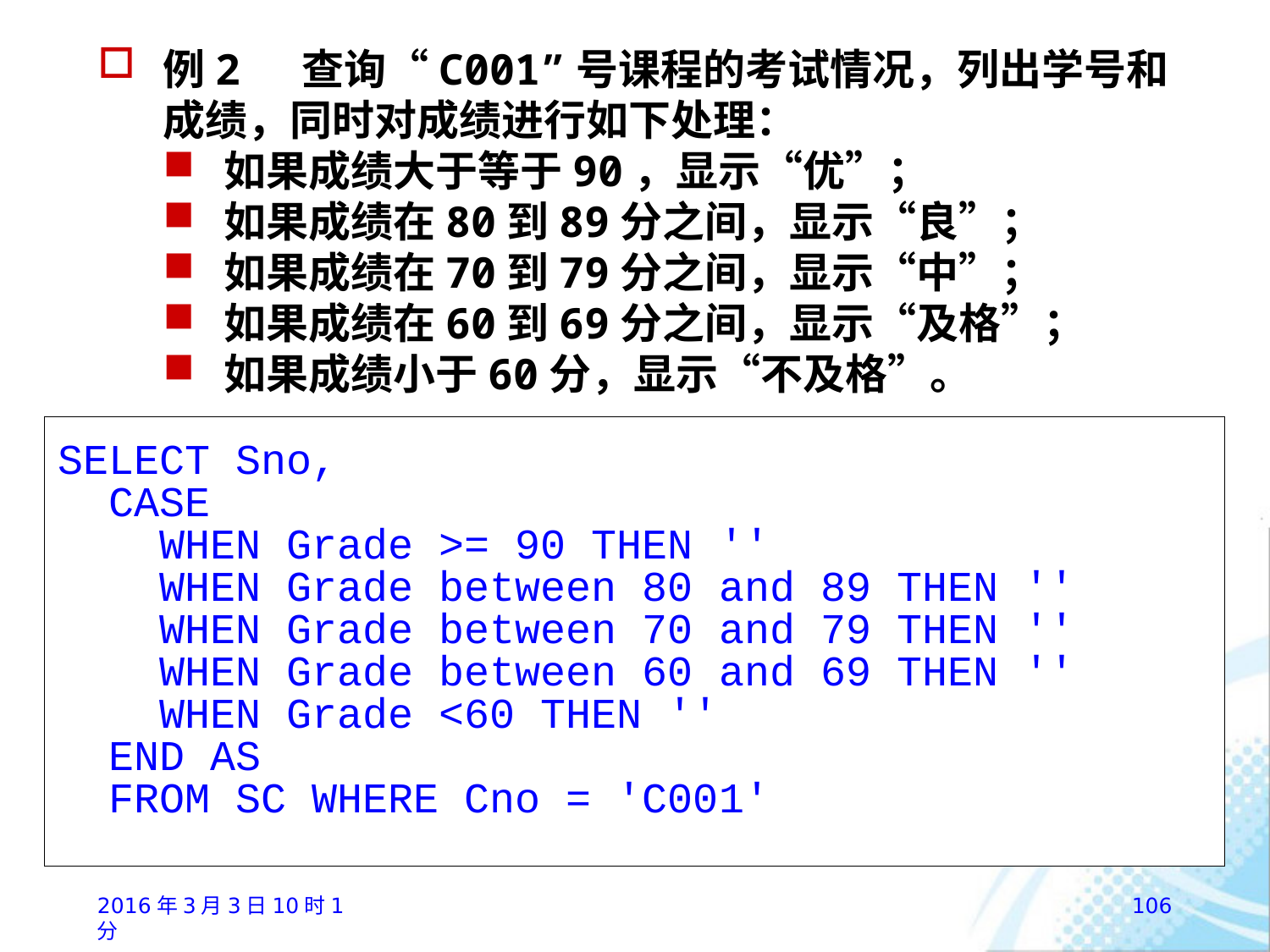

例2  查询“C001”号课程的考试情况，列出学号和成绩，同时对成绩进行如下处理：
如果成绩大于等于90，显示“优”；
如果成绩在80到89分之间，显示“良”；
如果成绩在70到79分之间，显示“中”；
如果成绩在60到69分之间，显示“及格”；
如果成绩小于60分，显示“不及格”。
106
2016年3月3日10时1分